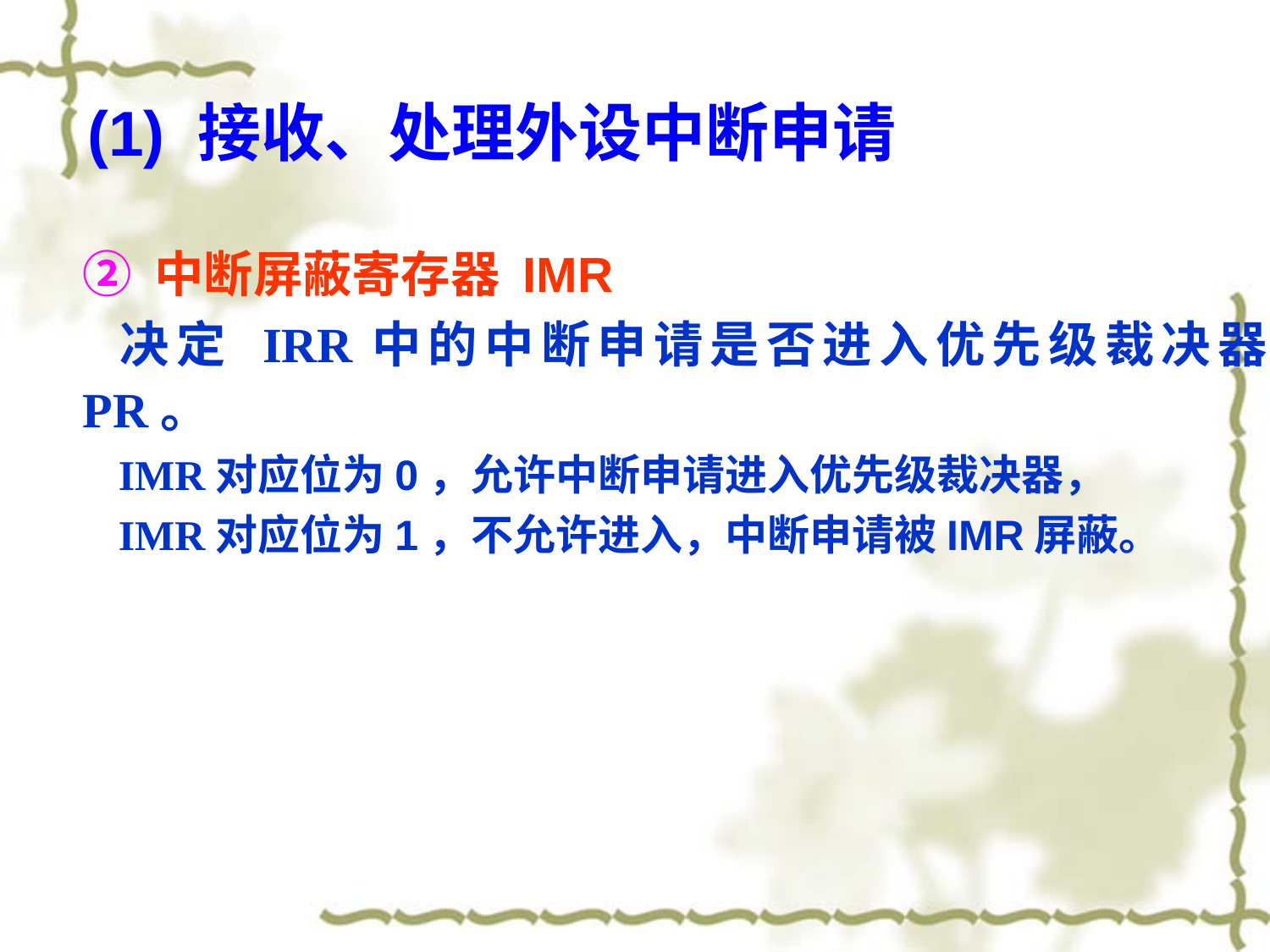

(1) 接收、处理外设中断申请
② 中断屏蔽寄存器 IMR
 决定 IRR中的中断申请是否进入优先级裁决器 PR。
 IMR对应位为0，允许中断申请进入优先级裁决器，
 IMR对应位为1，不允许进入，中断申请被IMR屏蔽。